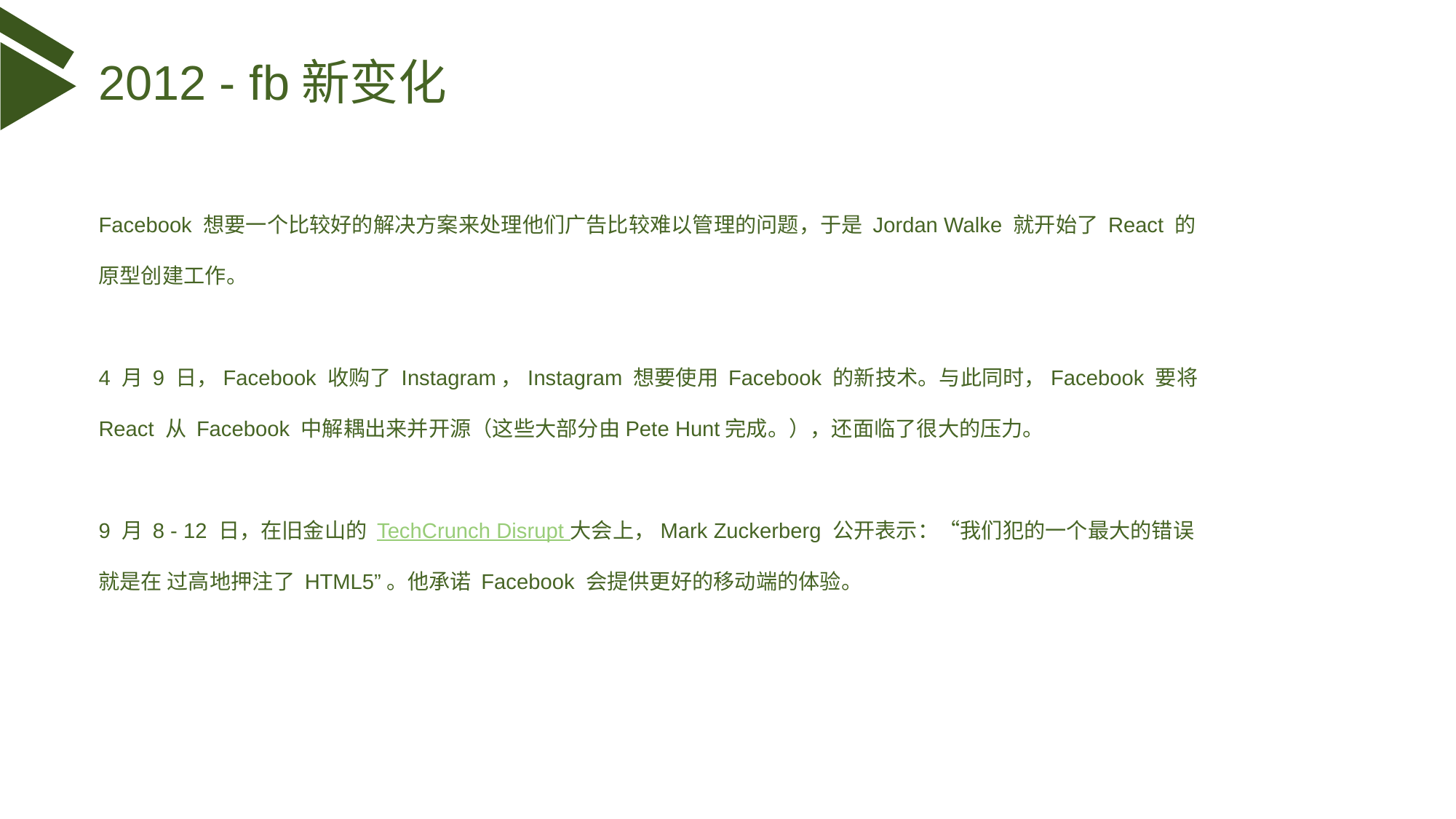

2012 - fb新变化

Facebook 想要一个比较好的解决方案来处理他们广告比较难以管理的问题，于是 Jordan Walke 就开始了 React 的原型创建工作。

4 月 9 日，Facebook 收购了 Instagram，Instagram 想要使用 Facebook 的新技术。与此同时，Facebook 要将 React 从 Facebook 中解耦出来并开源（这些大部分由Pete Hunt完成。），还面临了很大的压力。

9 月 8 - 12 日，在旧金山的 TechCrunch Disrupt 大会上，Mark Zuckerberg 公开表示：“我们犯的一个最大的错误就是在 过高地押注了 HTML5”。他承诺 Facebook 会提供更好的移动端的体验。